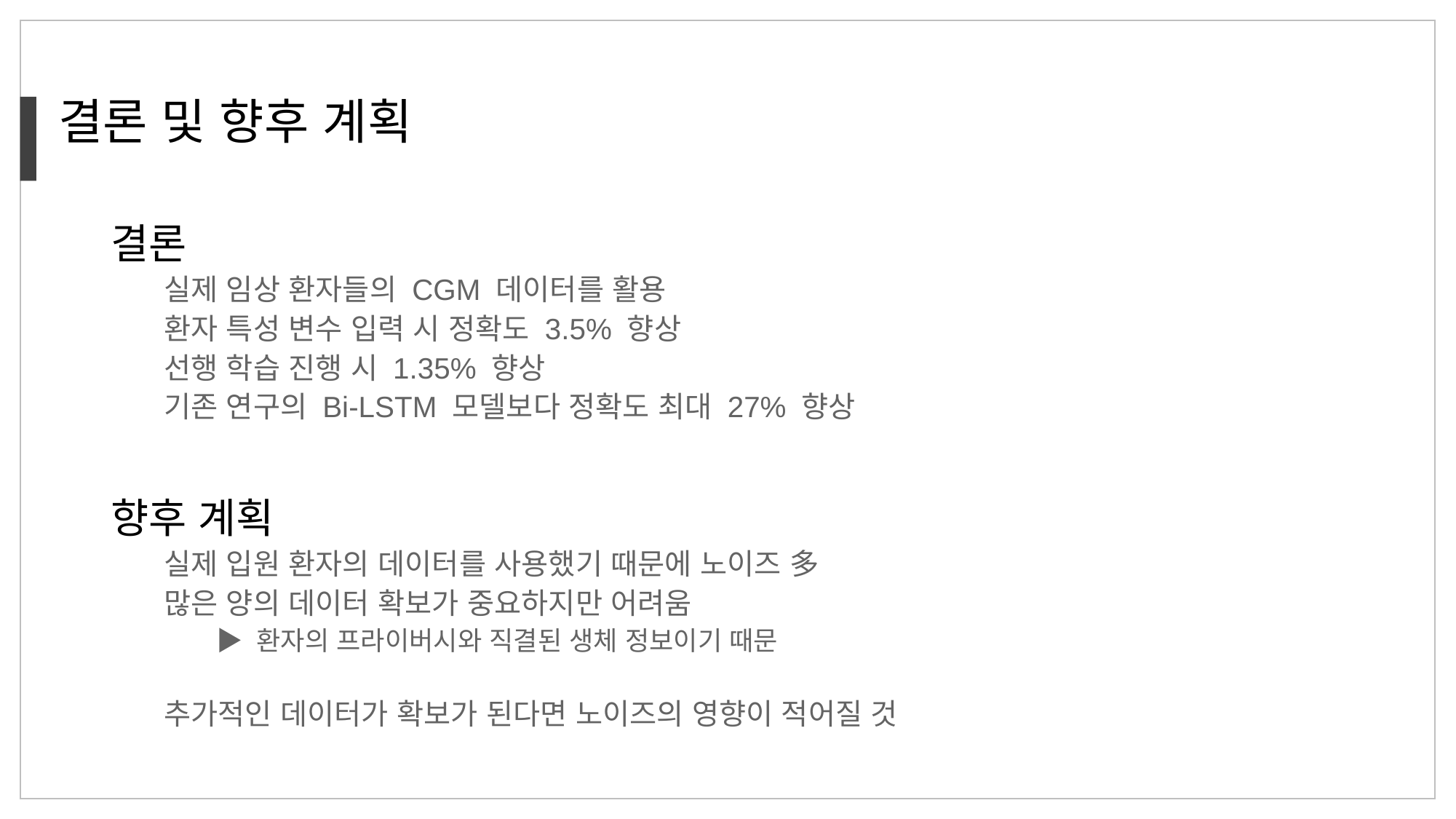

결론 및 향후 계획

결론
실제 임상 환자들의 CGM 데이터를 활용
환자 특성 변수 입력 시 정확도 3.5% 향상
선행 학습 진행 시 1.35% 향상
기존 연구의 Bi-LSTM 모델보다 정확도 최대 27% 향상

향후 계획
실제 입원 환자의 데이터를 사용했기 때문에 노이즈 多
많은 양의 데이터 확보가 중요하지만 어려움
▶ 환자의 프라이버시와 직결된 생체 정보이기 때문

추가적인 데이터가 확보가 된다면 노이즈의 영향이 적어질 것